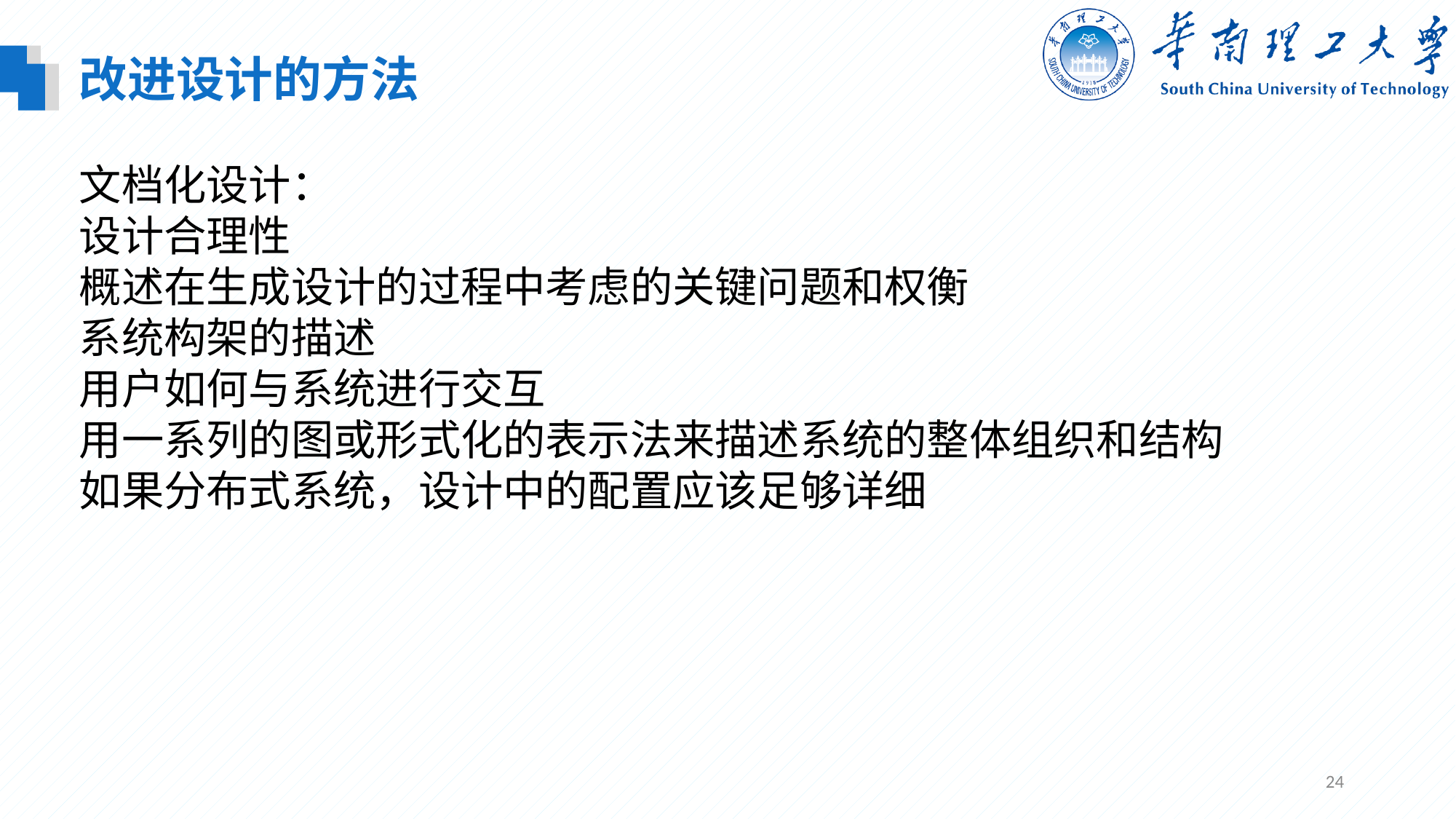

改进设计的方法
文档化设计：
设计合理性
概述在生成设计的过程中考虑的关键问题和权衡
系统构架的描述
用户如何与系统进行交互
用一系列的图或形式化的表示法来描述系统的整体组织和结构
如果分布式系统，设计中的配置应该足够详细
24